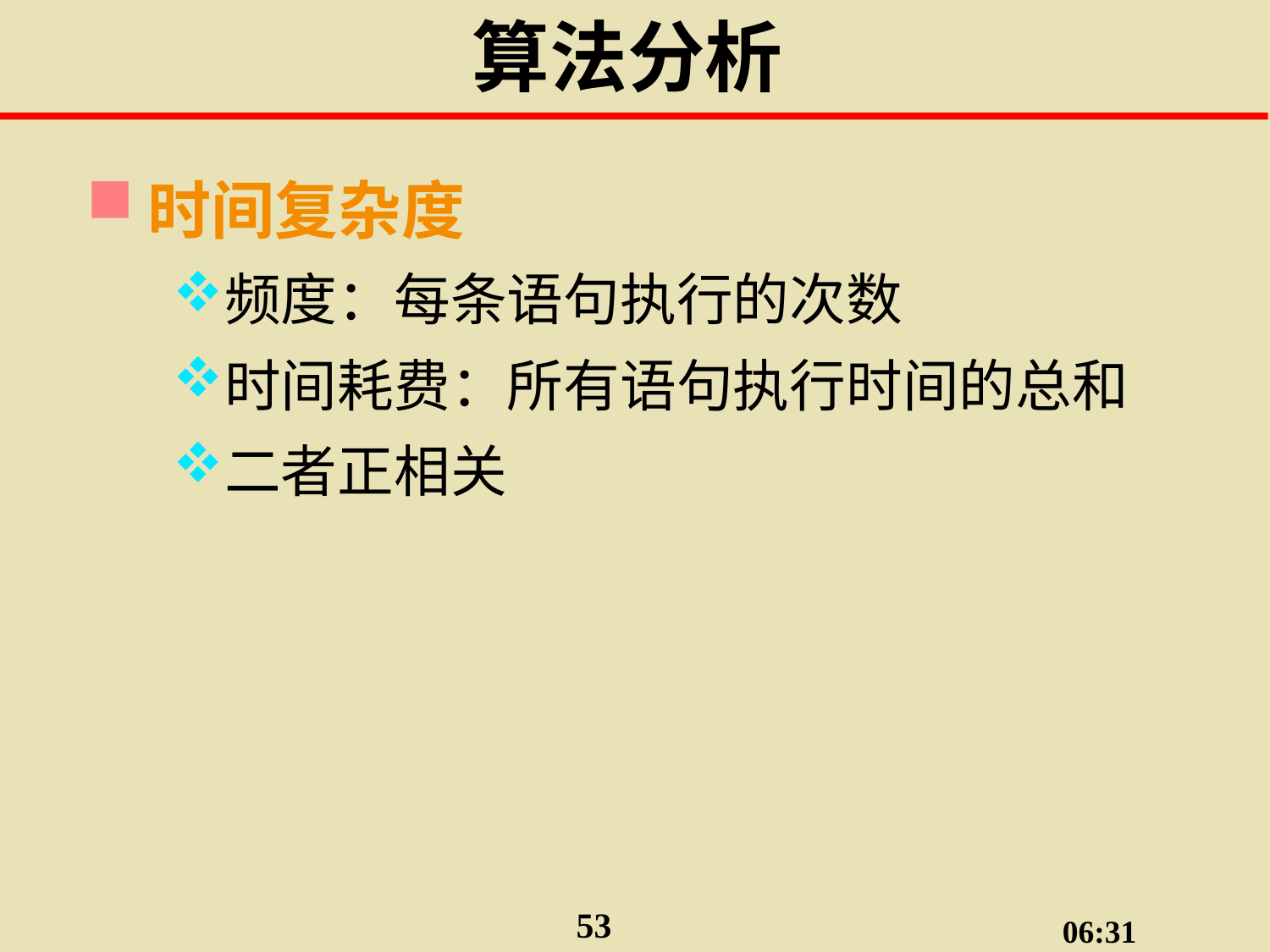

# 算法分析
时间复杂度
频度：每条语句执行的次数
时间耗费：所有语句执行时间的总和
二者正相关